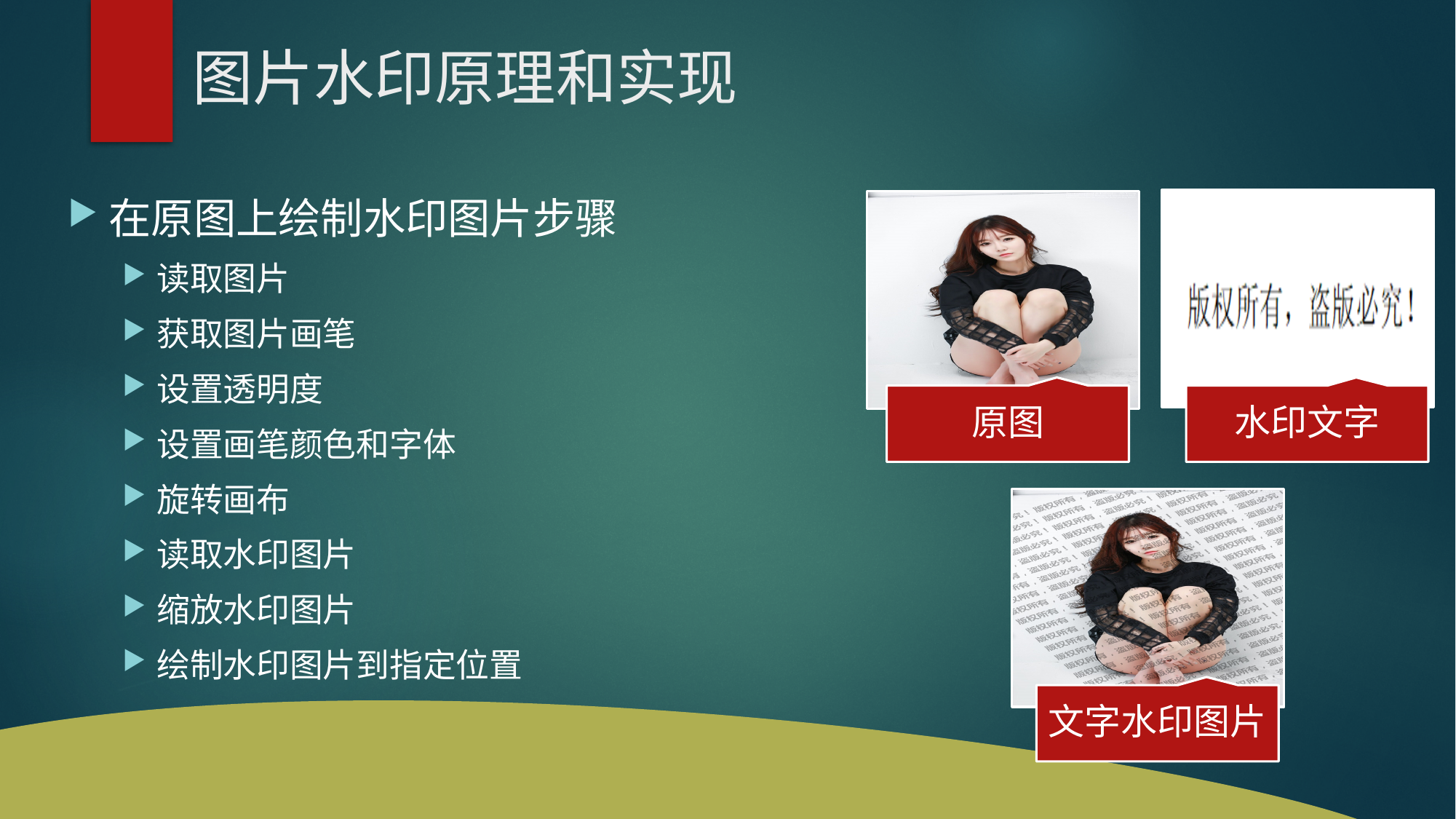

# 图片水印原理和实现
在原图上绘制水印图片步骤
读取图片
获取图片画笔
设置透明度
设置画笔颜色和字体
旋转画布
读取水印图片
缩放水印图片
绘制水印图片到指定位置

原图
水印文字
文字水印图片